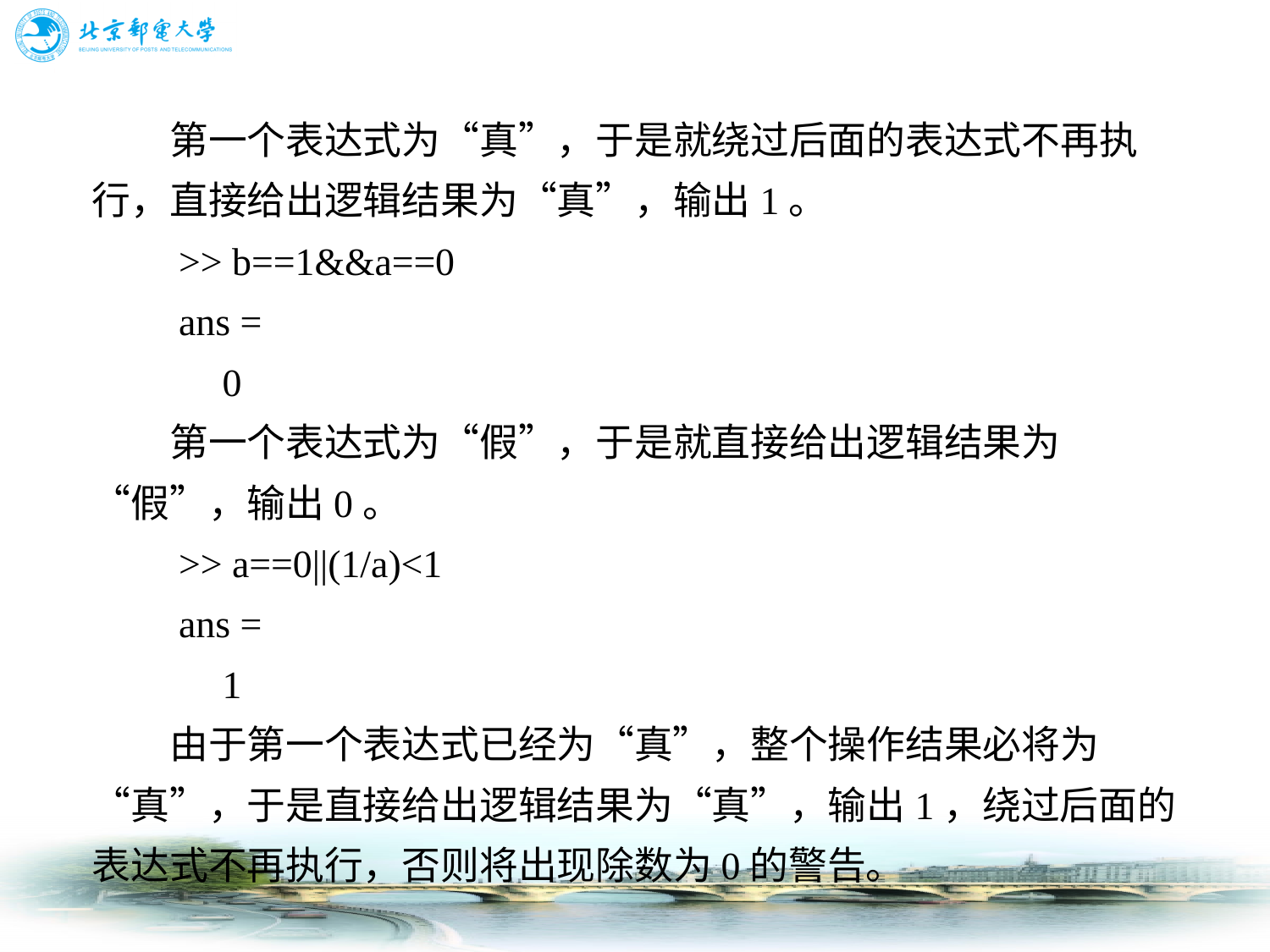

# 第一个表达式为“真”，于是就绕过后面的表达式不再执行，直接给出逻辑结果为“真”，输出1。 　　>> b==1&&a==0 　　ans = 　　     0 　　第一个表达式为“假”，于是就直接给出逻辑结果为“假”，输出0。 　　>> a==0||(1/a)<1 　　ans = 　　     1 　　由于第一个表达式已经为“真”，整个操作结果必将为“真”，于是直接给出逻辑结果为“真”，输出1，绕过后面的表达式不再执行，否则将出现除数为0的警告。